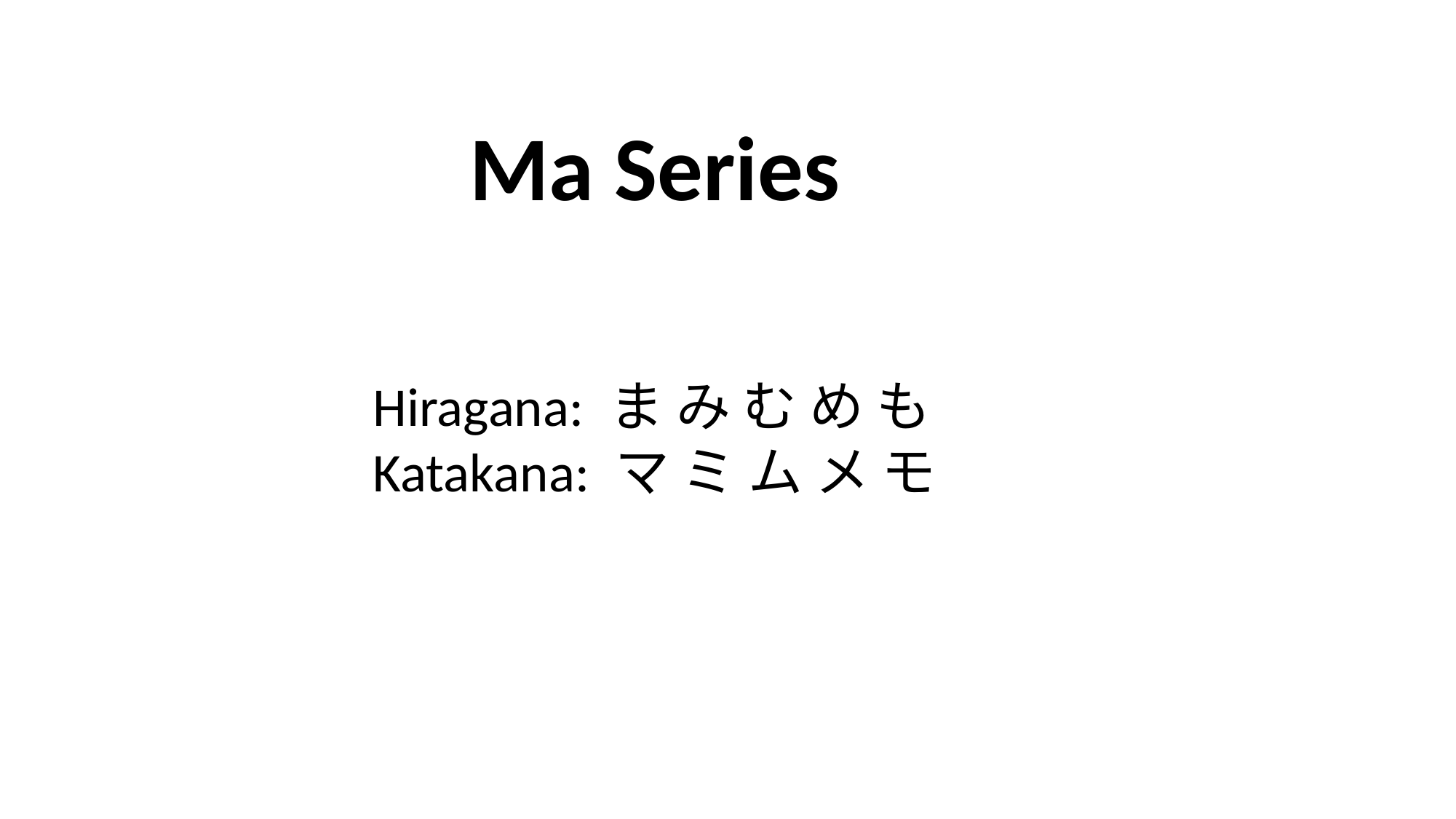

Ma Series
Hiragana: ま み む め も
Katakana: マ ミ ム メ モ